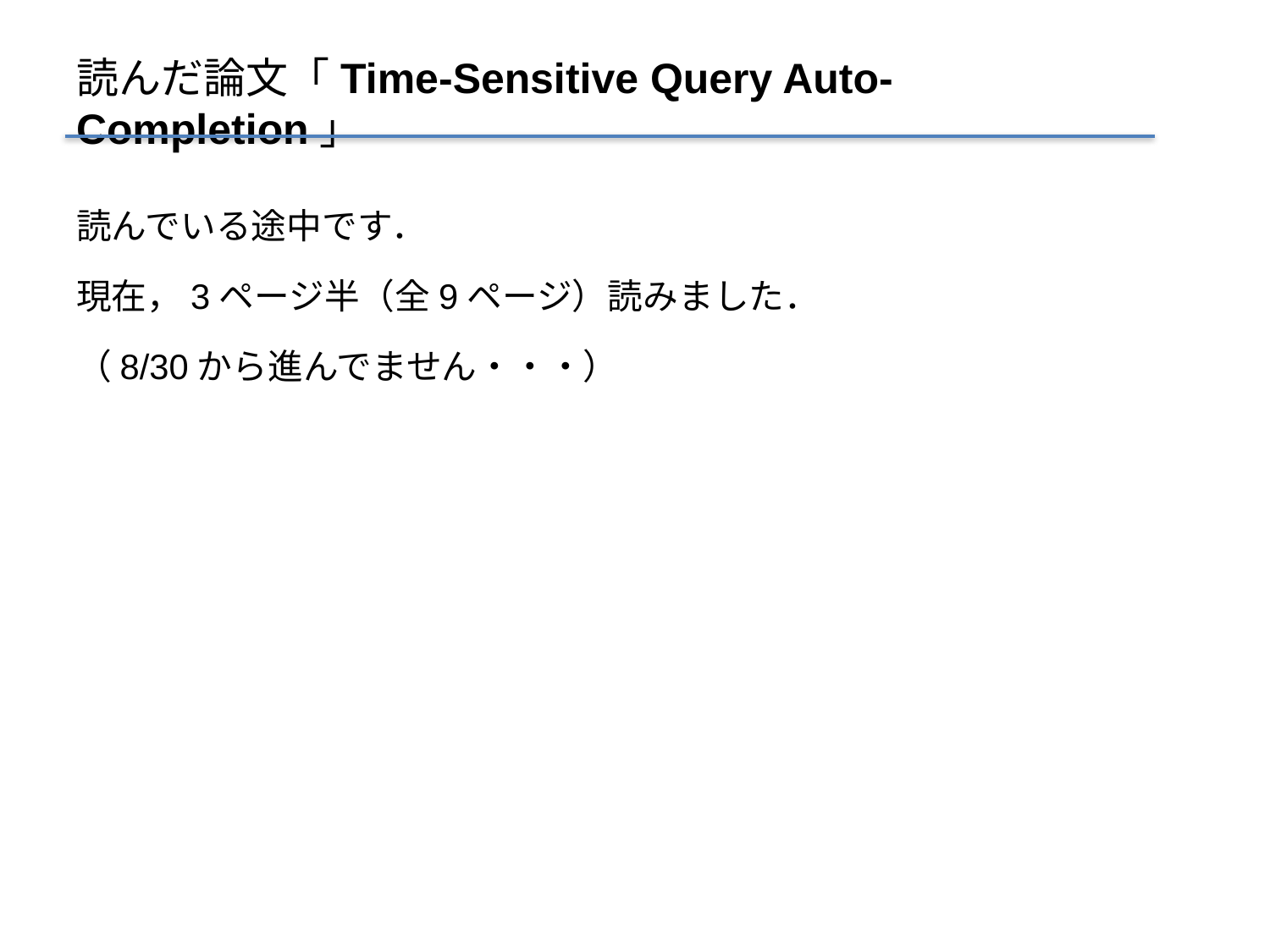

# 読んだ論文「Time-Sensitive Query Auto-Completion」
読んでいる途中です．
現在，3ページ半（全9ページ）読みました．
（8/30から進んでません・・・）